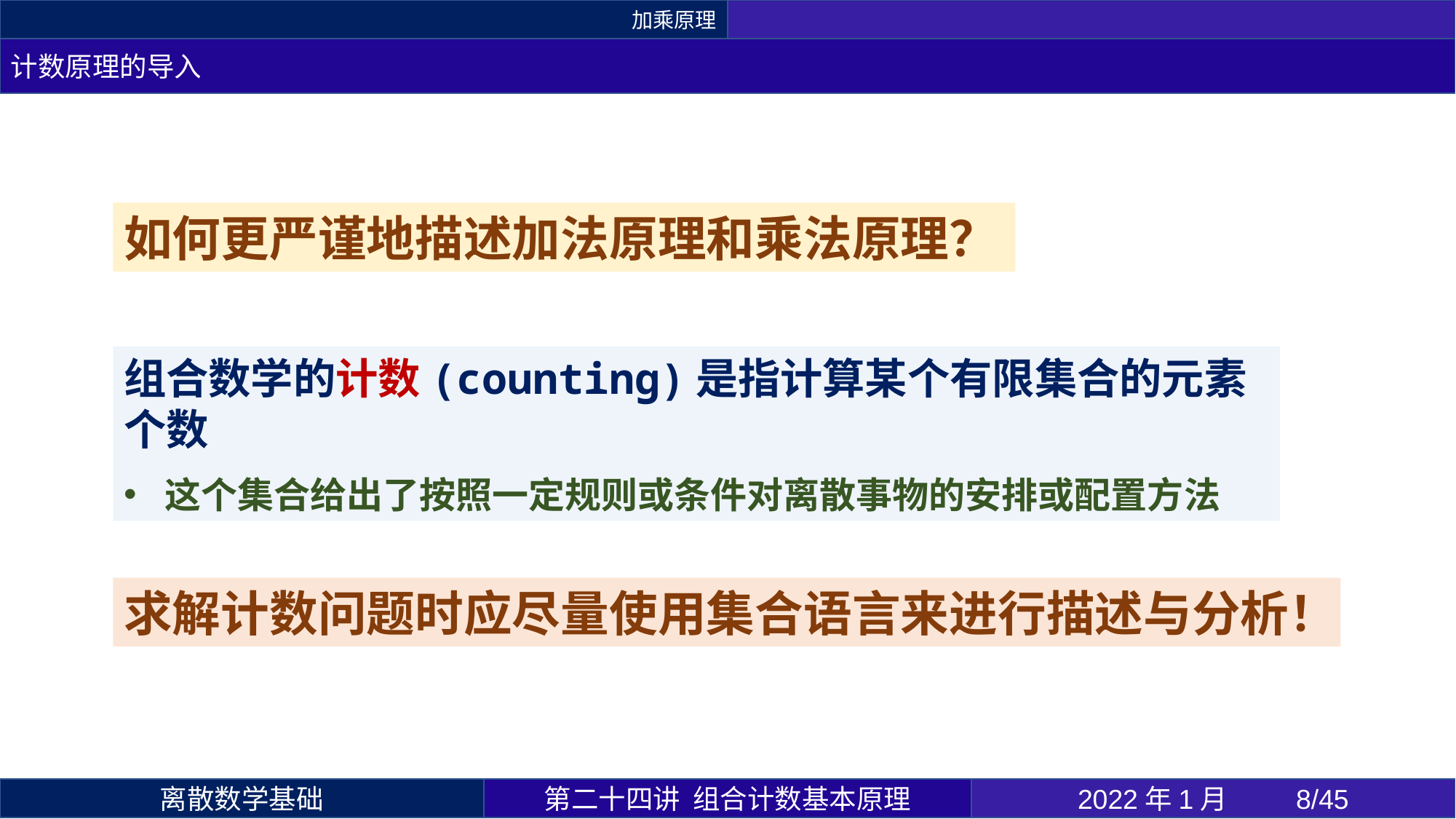

加乘原理
计数原理的导入
如何更严谨地描述加法原理和乘法原理？
组合数学的计数(counting)是指计算某个有限集合的元素个数
这个集合给出了按照一定规则或条件对离散事物的安排或配置方法
求解计数问题时应尽量使用集合语言来进行描述与分析！
第二十四讲  组合计数基本原理
2022年1月 	8/45
离散数学基础